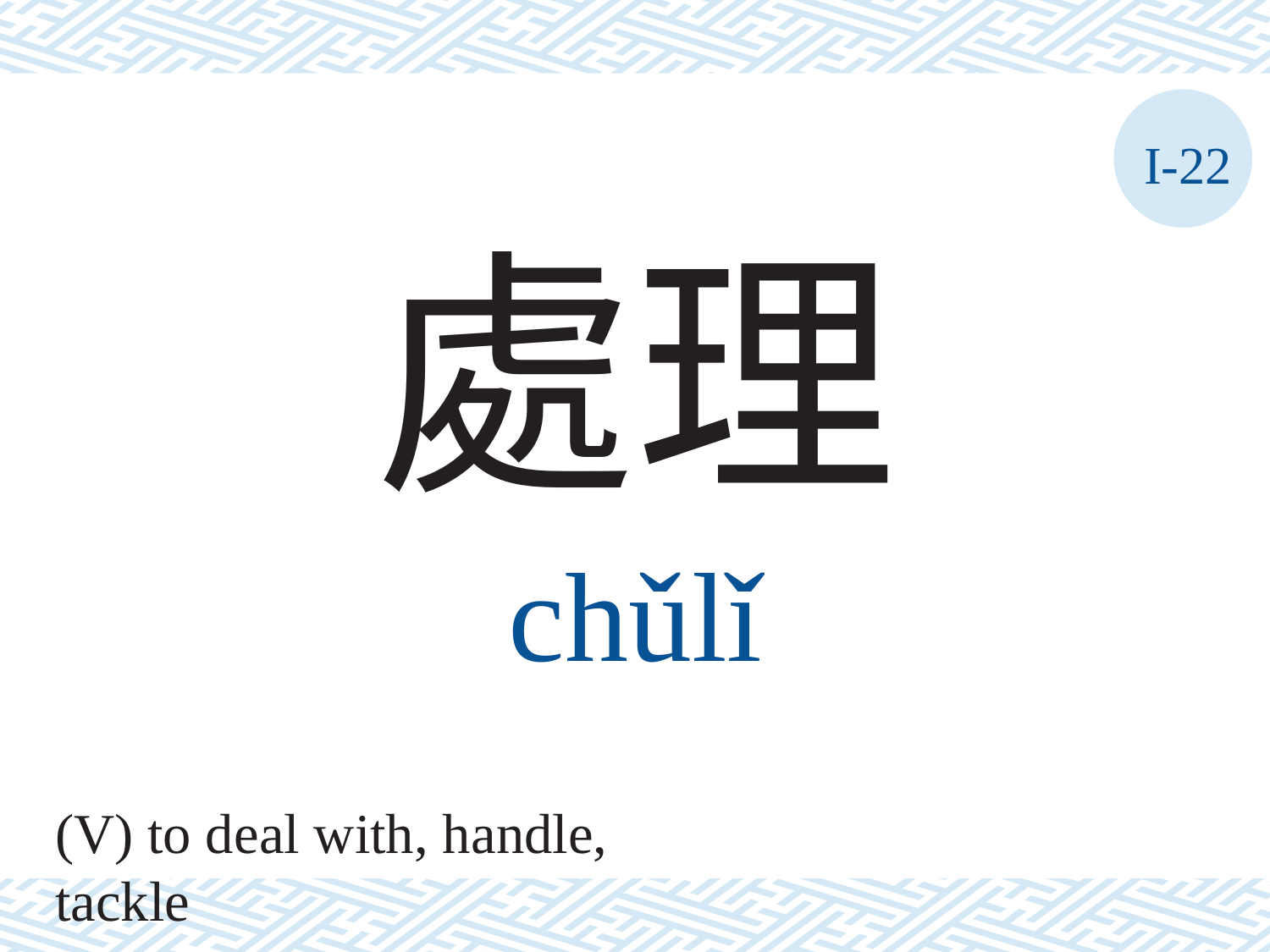

I-22
處理
chǔlǐ
(V) to deal with, handle, tackle